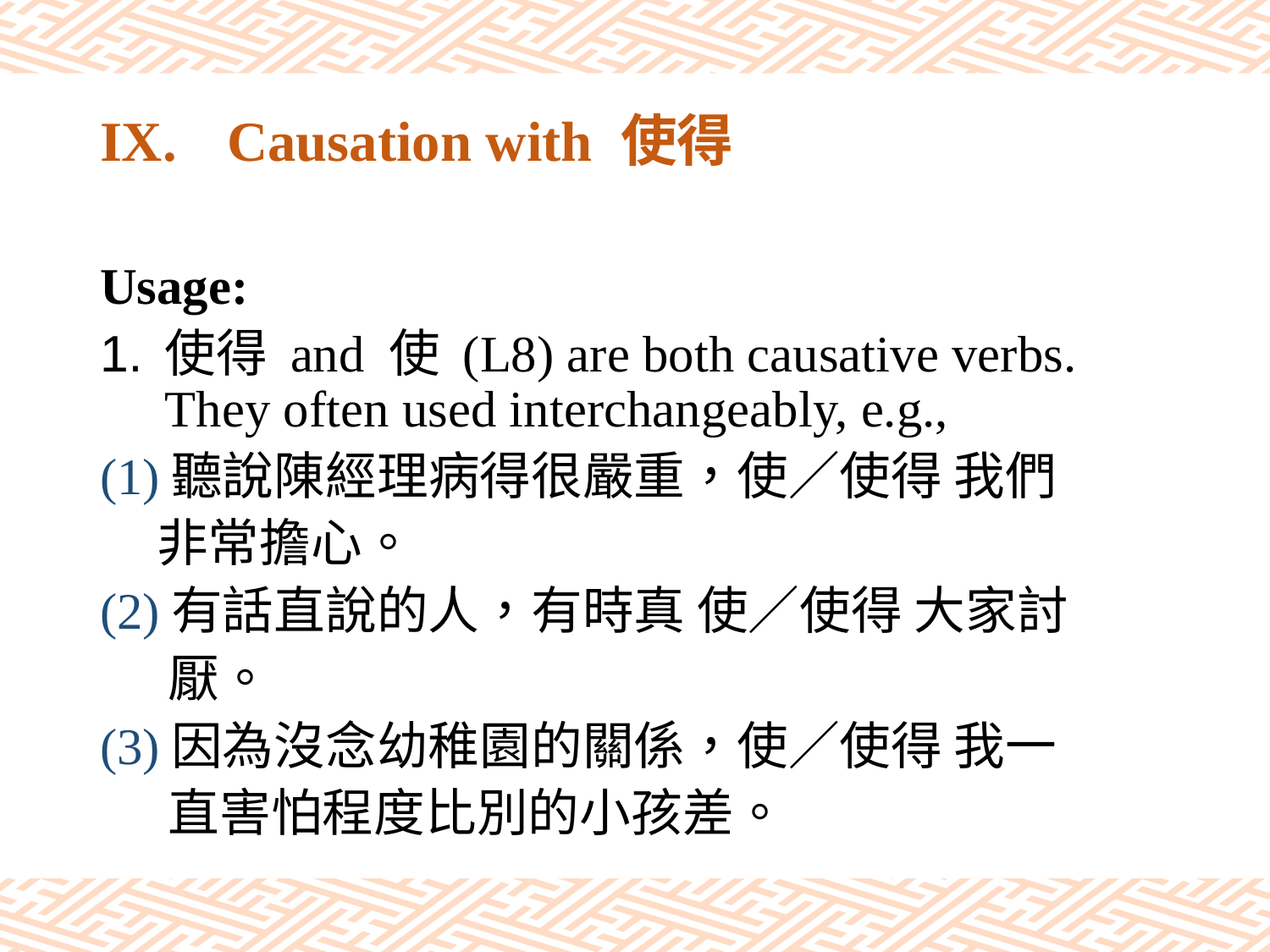

# IX.	Causation with 使得
Usage:
使得 and 使 (L8) are both causative verbs. They often used interchangeably, e.g.,
(1)聽說陳經理病得很嚴重，使／使得 我們
    非常擔心。
(2)有話直說的人，有時真 使／使得 大家討
     厭。
(3)因為沒念幼稚園的關係，使／使得 我一
     直害怕程度比別的小孩差。